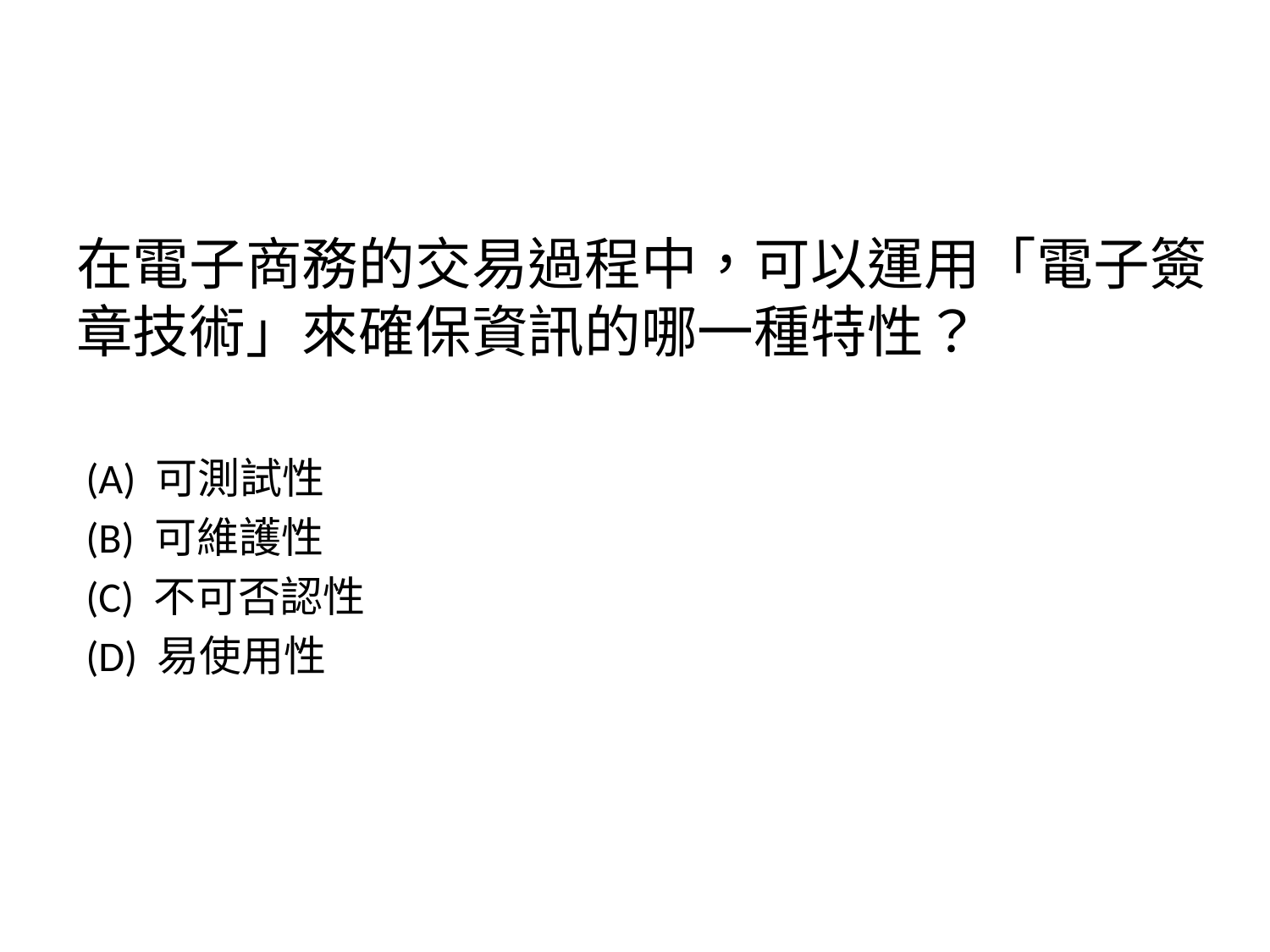

在電子商務的交易過程中，可以運用「電子簽章技術」來確保資訊的哪一種特性？

 (A) 可測試性
 (B) 可維護性
 (C) 不可否認性
 (D) 易使用性